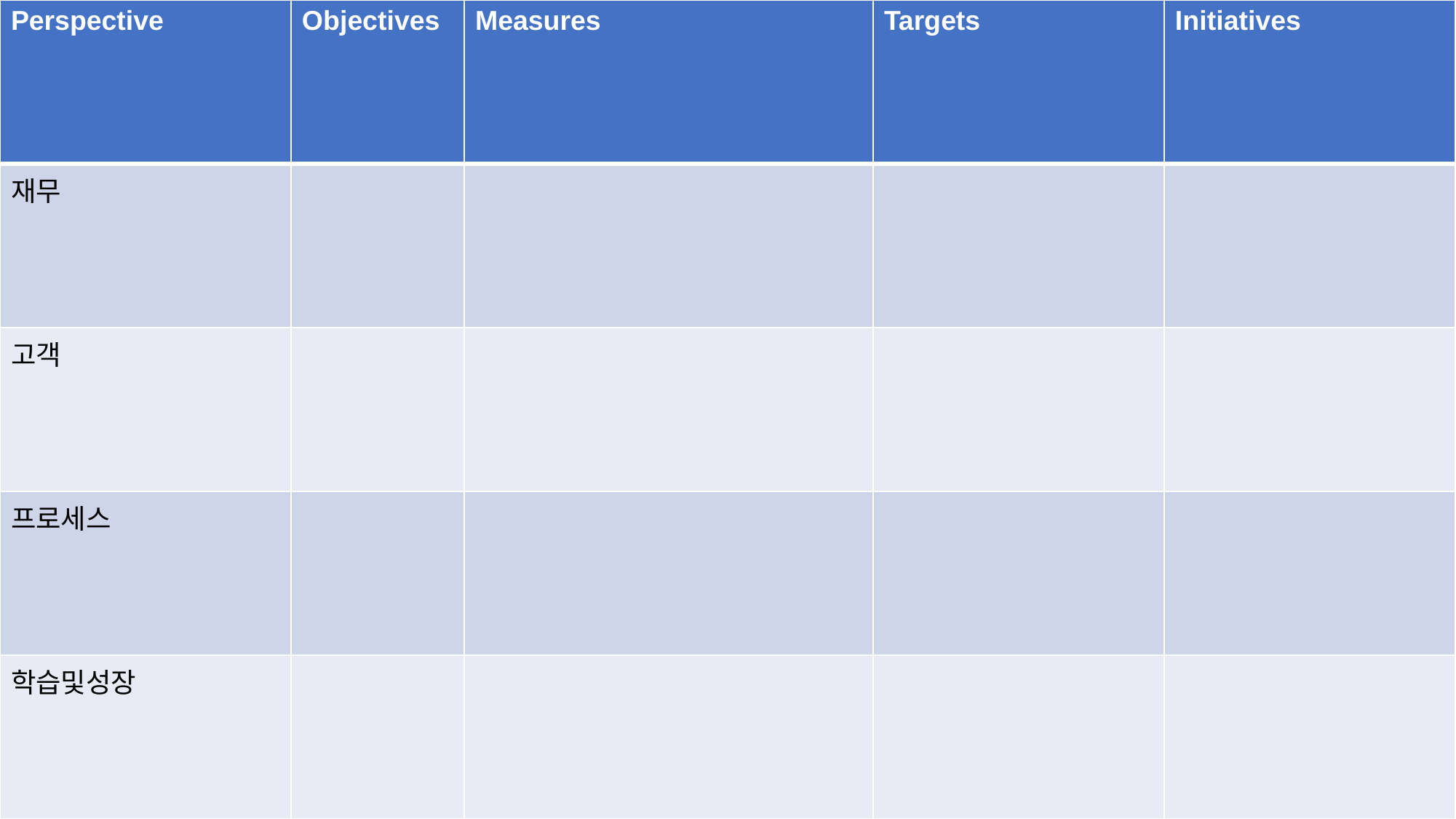

| Perspective | Objectives | Measures | Targets | Initiatives |
| --- | --- | --- | --- | --- |
| 재무 |  |  |  |  |
| 고객 |  |  |  |  |
| 프로세스 |  |  |  |  |
| 학습및성장 |  |  |  |  |